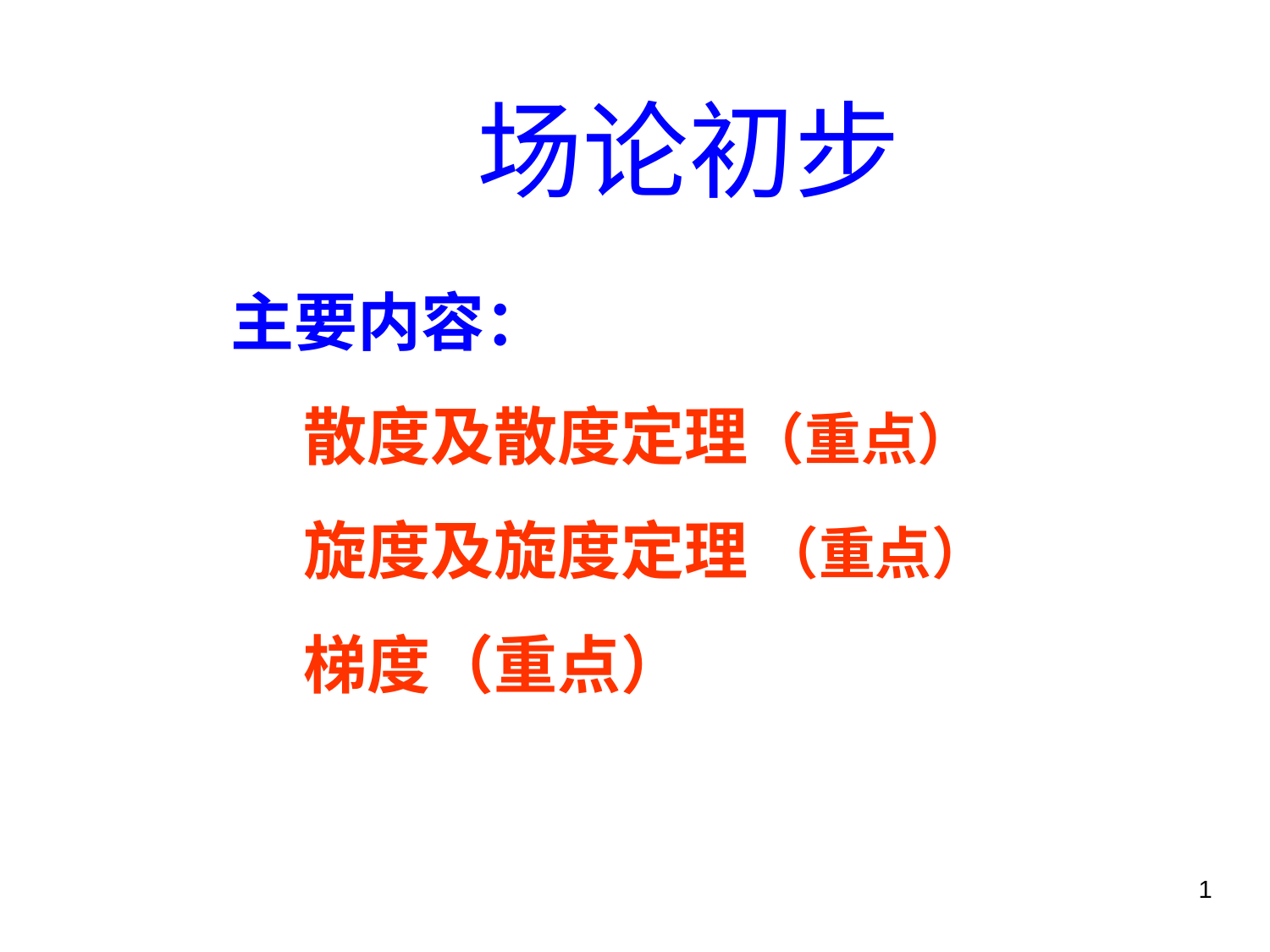

#
场论初步
主要内容：
    散度及散度定理（重点）
    旋度及旋度定理 （重点）
    梯度（重点）
1